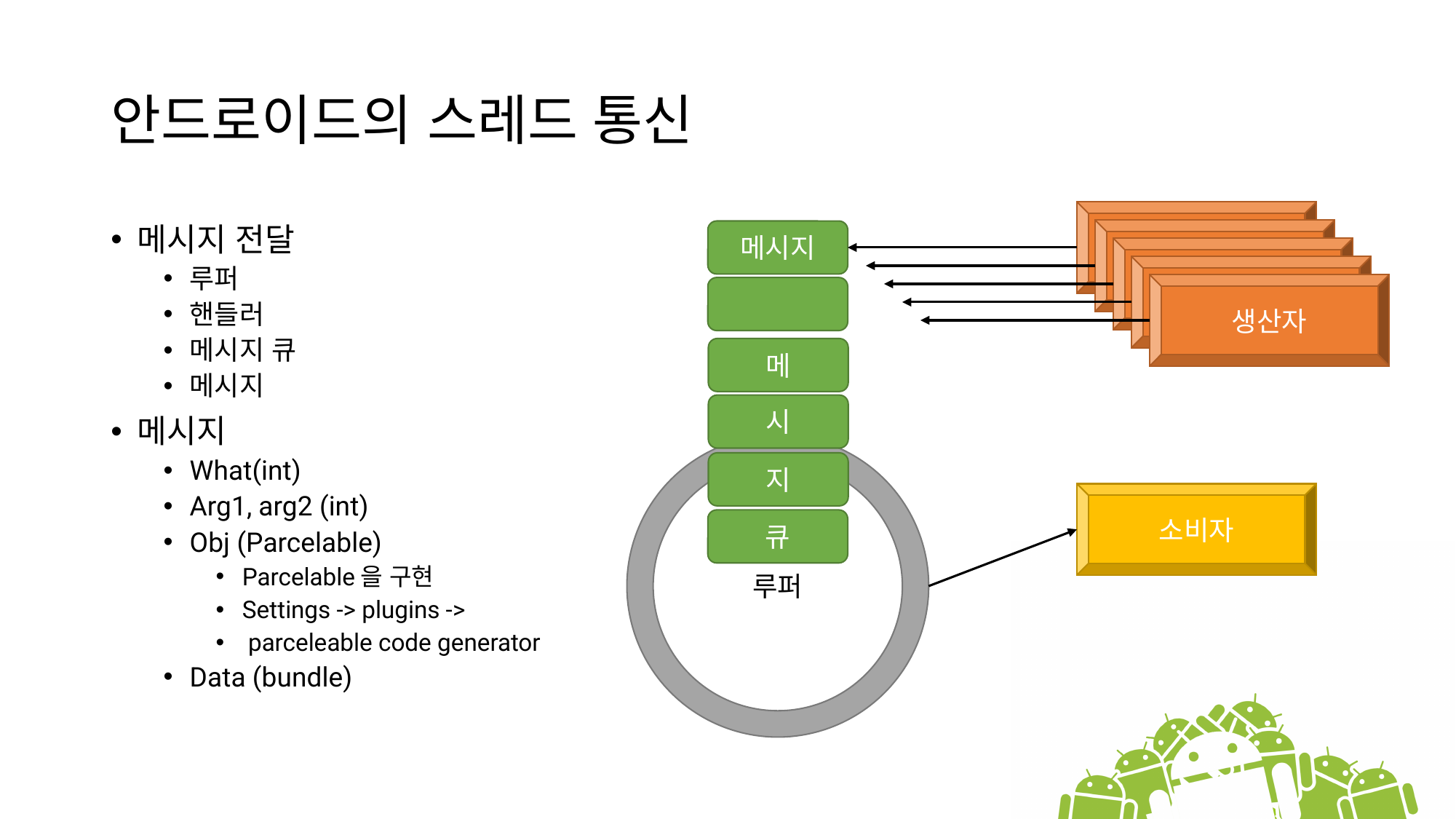

# 안드로이드의 스레드 통신
생산자
메시지 전달
루퍼
핸들러
메시지 큐
메시지
메시지
What(int)
Arg1, arg2 (int)
Obj (Parcelable)
Parcelable을 구현
Settings -> plugins ->
 parceleable code generator
Data (bundle)

생산자
메시지
생산자
생산자
생산자

메
시
루퍼
지
소비자
큐